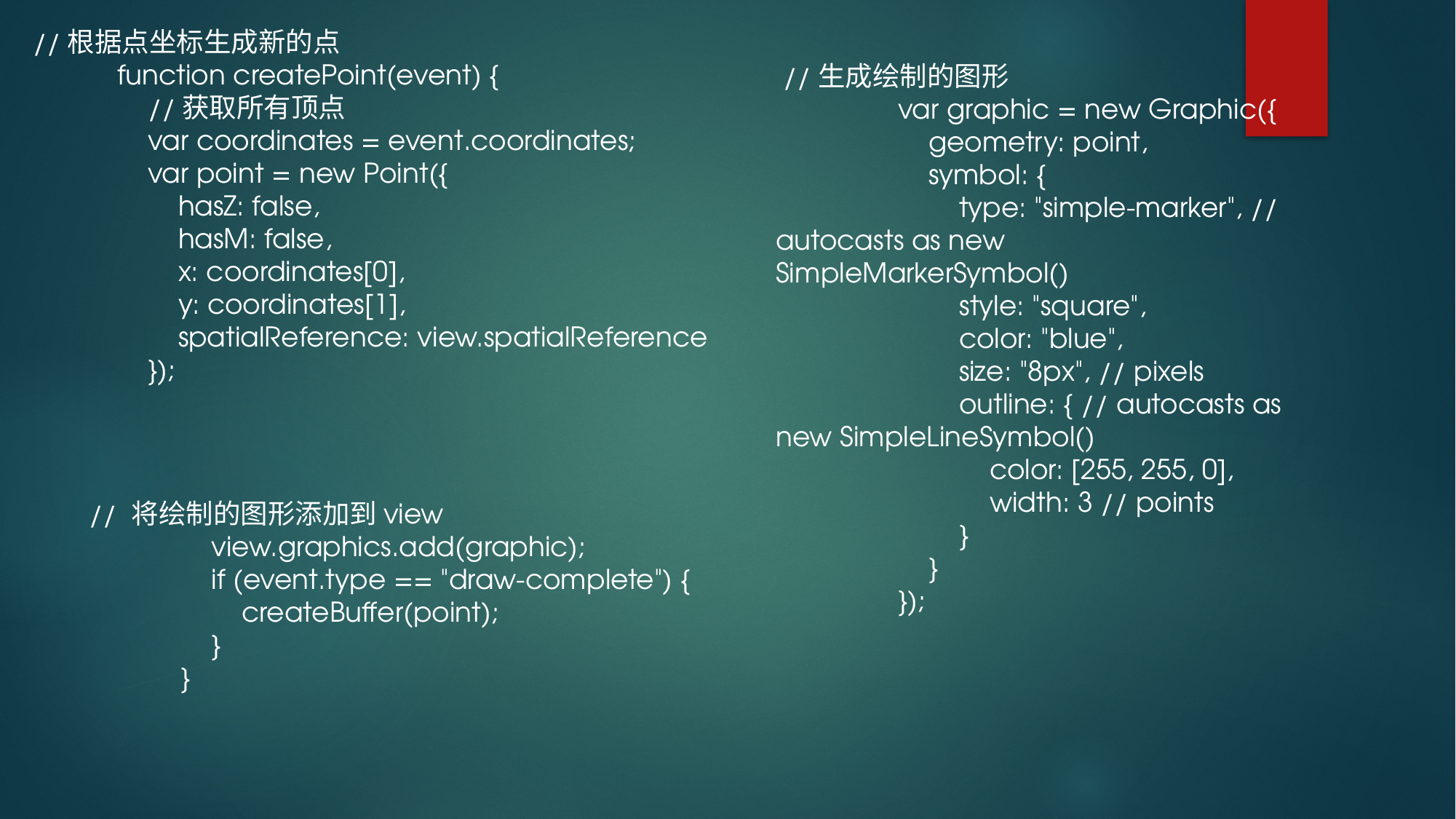

//根据点坐标生成新的点
            function createPoint(event) {
                //获取所有顶点
                var coordinates = event.coordinates;
                var point = new Point({
                    hasZ: false,
                    hasM: false,
                    x: coordinates[0],
                    y: coordinates[1],
                    spatialReference: view.spatialReference
                });

 //生成绘制的图形
                var graphic = new Graphic({
                    geometry: point,
                    symbol: {
                        type: "simple-marker", // autocasts as new SimpleMarkerSymbol()
                        style: "square",
                        color: "blue",
                        size: "8px", // pixels
                        outline: { // autocasts as new SimpleLineSymbol()
                            color: [255, 255, 0],
                            width: 3 // points
                        }
                    }
                });
// 将绘制的图形添加到view
                view.graphics.add(graphic);
                if (event.type == "draw-complete") {
                    createBuffer(point);
                }
            }